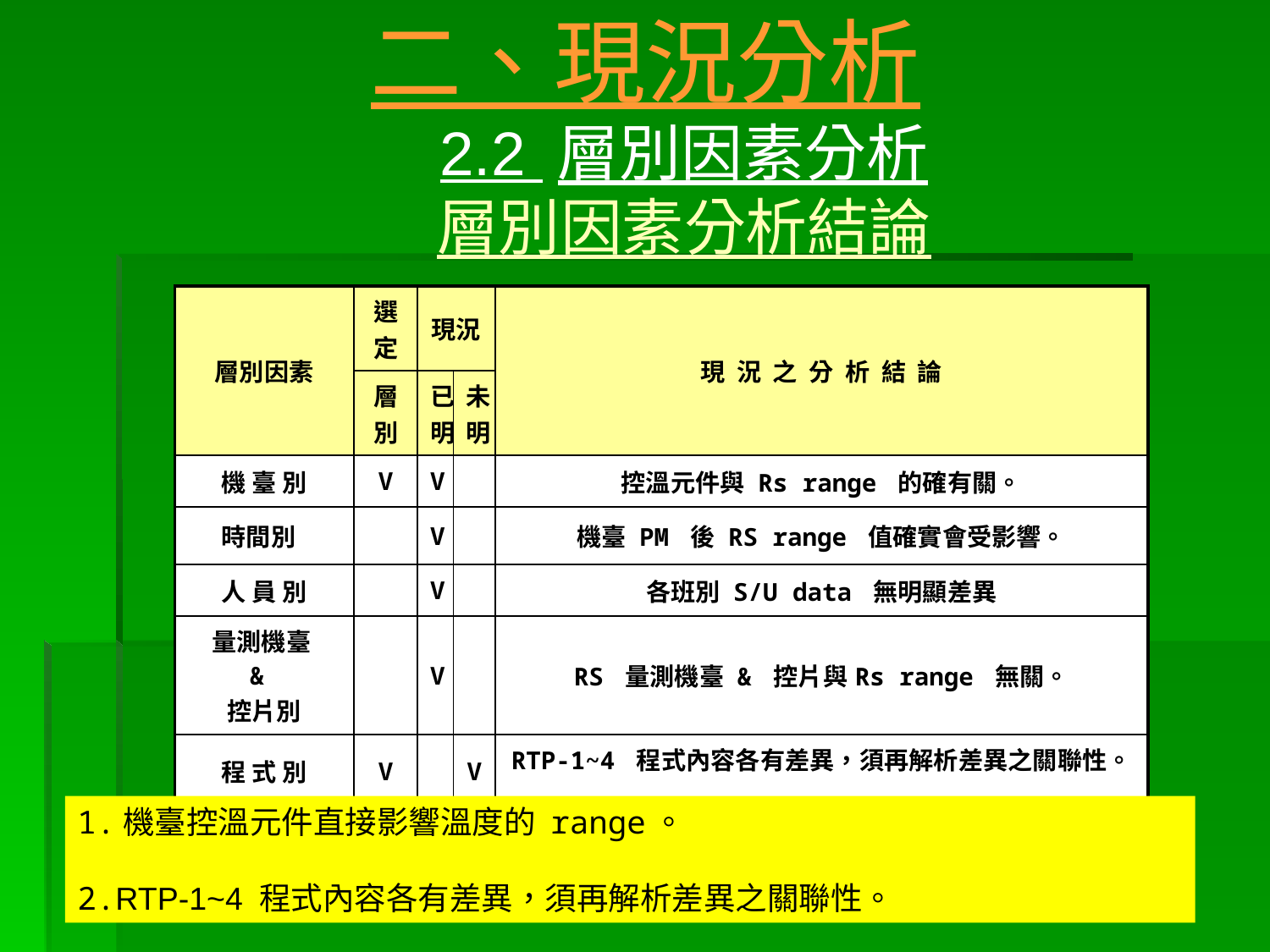

# 二、現況分析 2.2 層別因素分析 層別因素分析結論
| 層別因素 | 選定 | 現況 |  | 現 況 之 分 析 結 論 |
| --- | --- | --- | --- | --- |
|  | 層別 | 已明 | 未 明 |  |
| 機 臺 別 | V | V |  | 控溫元件與 Rs range 的確有關。 |
| 時間別 |  | V |  | 機臺 PM 後 RS range 值確實會受影響。 |
| 人 員 別 |  | V |  | 各班別 S/U data 無明顯差異 |
| 量測機臺 & 控片別 |  | V |  | RS 量測機臺 & 控片與Rs range 無關。 |
| 程 式 別 | V |  | V | RTP-1~4 程式內容各有差異，須再解析差異之關聯性。 |
1.機臺控溫元件直接影響溫度的 range。

2.RTP-1~4 程式內容各有差異，須再解析差異之關聯性。